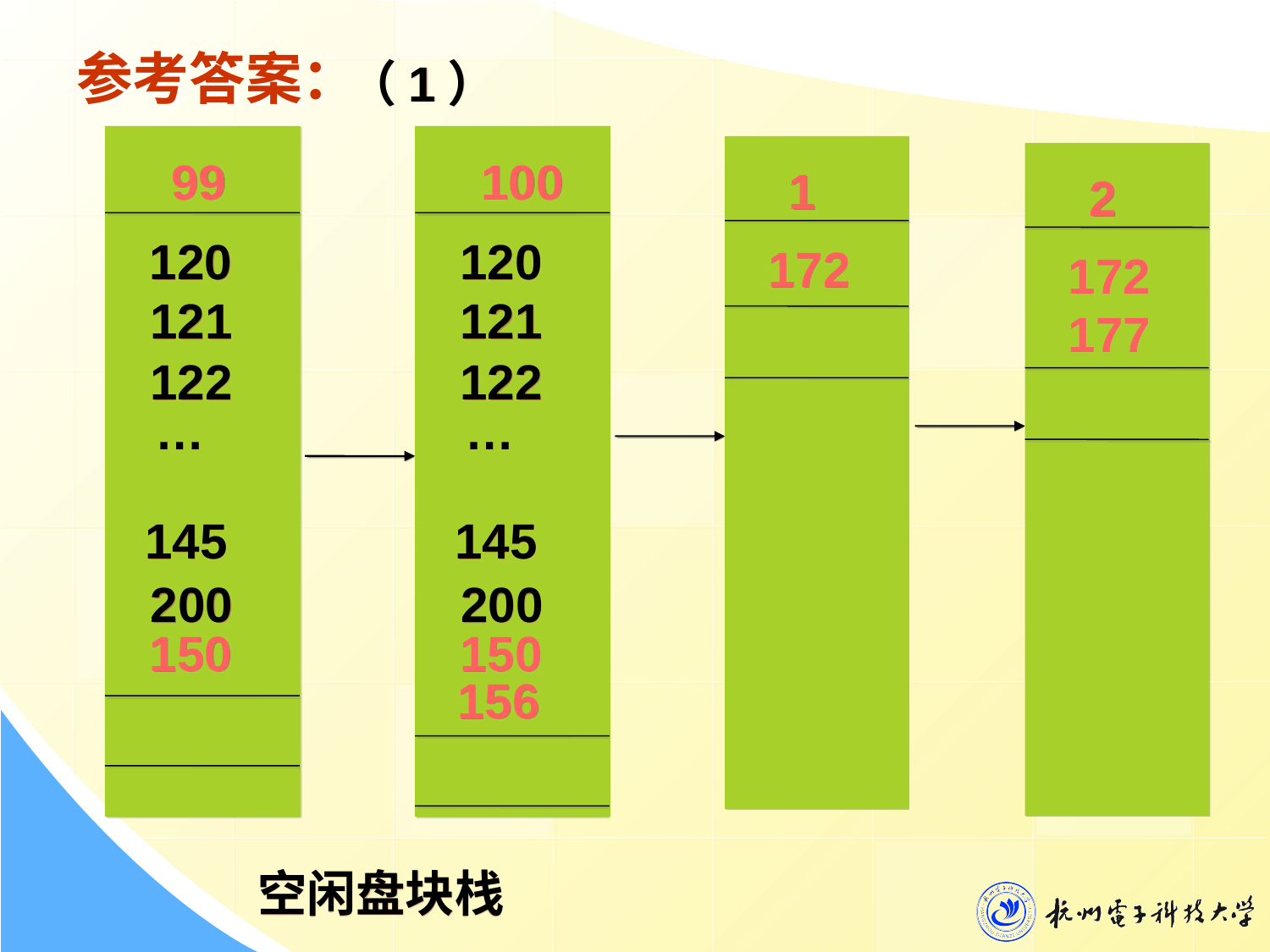

# 参考答案：
（1）

 99

120
121
122
…
145
200
150

 100

120
121
122
…
145
200
150
156

 1

172

 2

172
177

空闲盘块栈